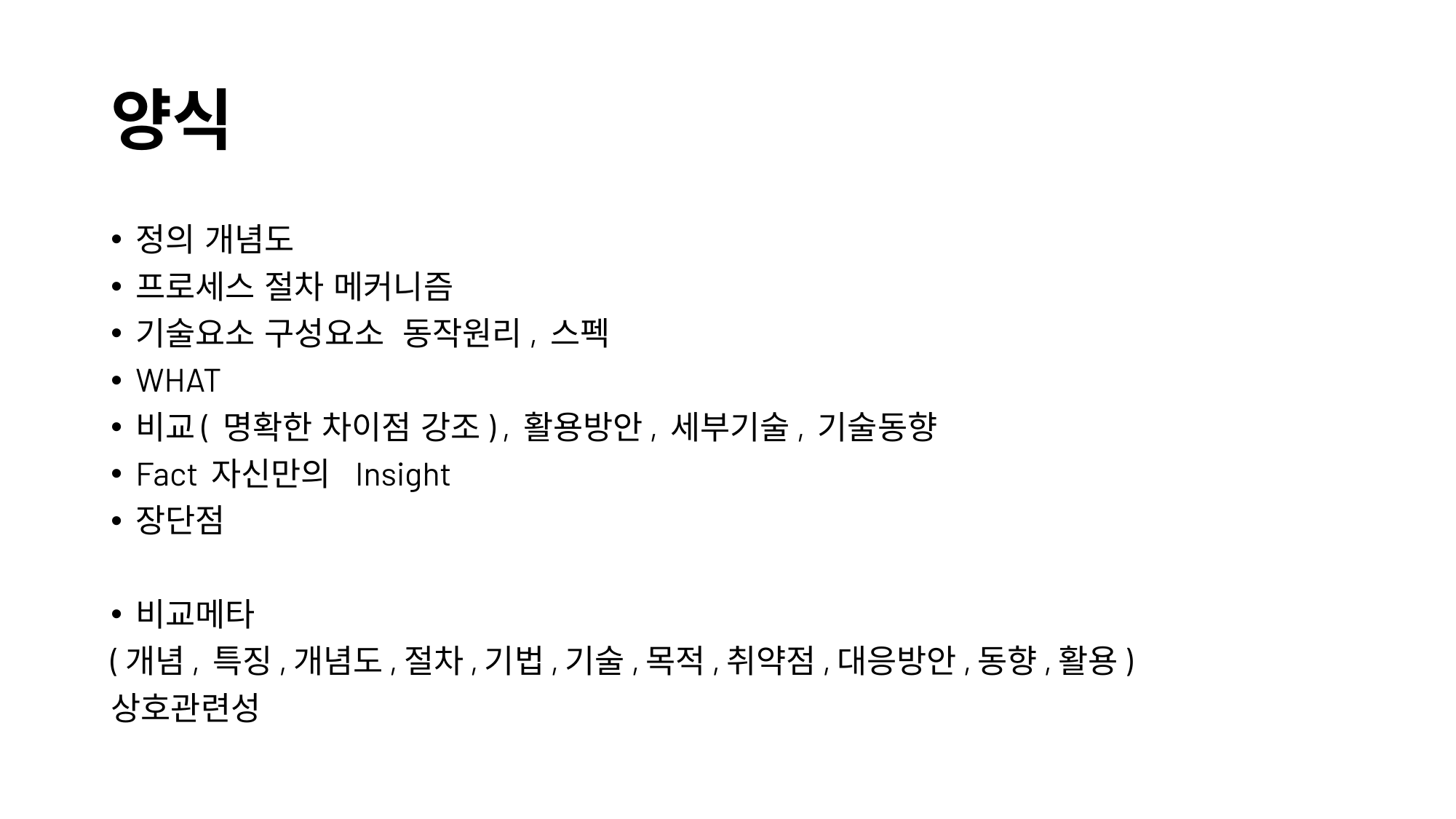

# 양식
정의 개념도
프로세스 절차 메커니즘
기술요소 구성요소  동작원리, 스펙
WHAT
비교( 명확한 차이점 강조) , 활용방안, 세부기술, 기술동향
Fact 자신만의  Insight
장단점

비교메타
(개념, 특징,개념도,절차,기법,기술,목적,취약점,대응방안,동향,활용)
상호관련성